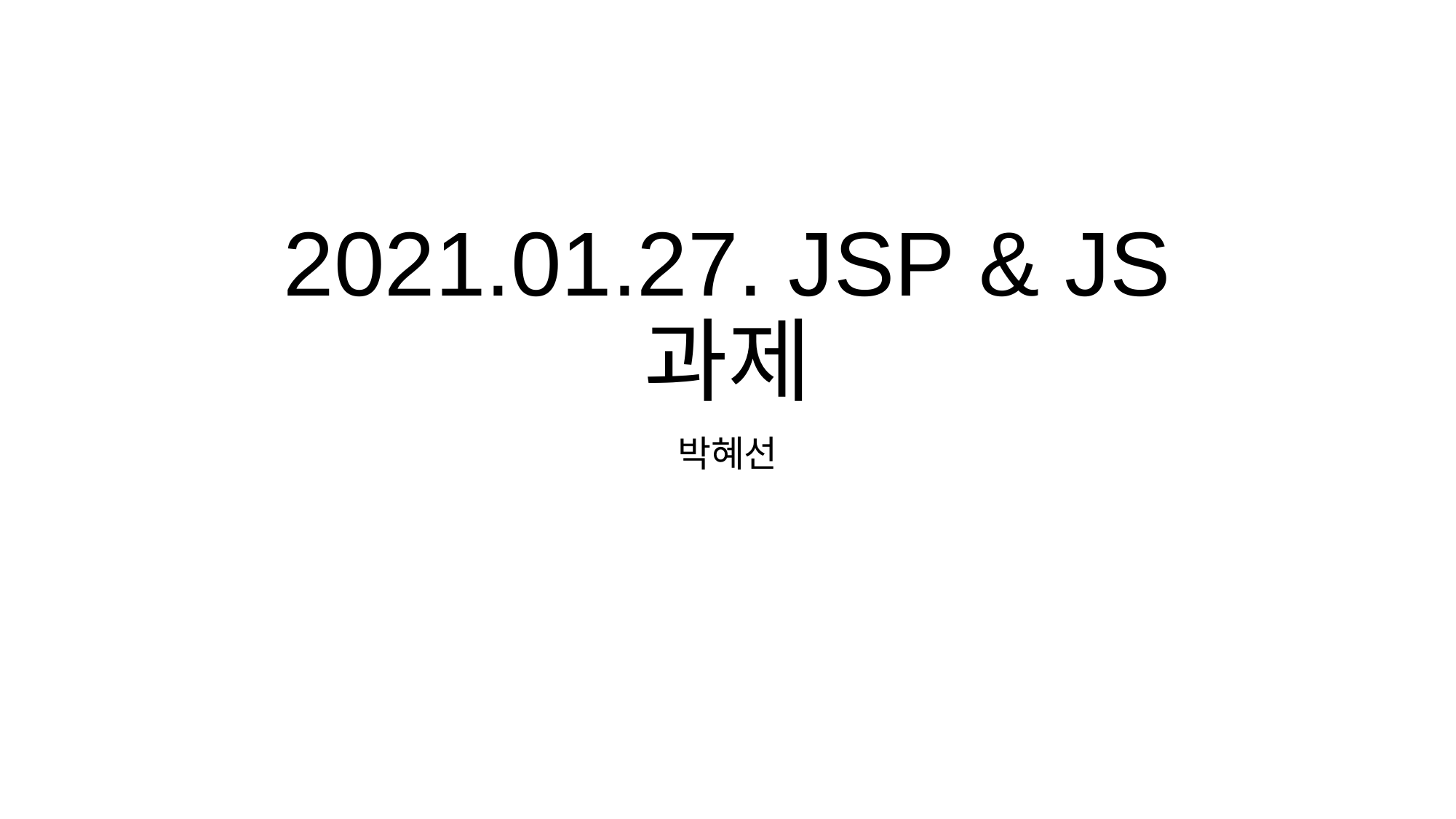

# 2021.01.27. JSP & JS 과제
박혜선